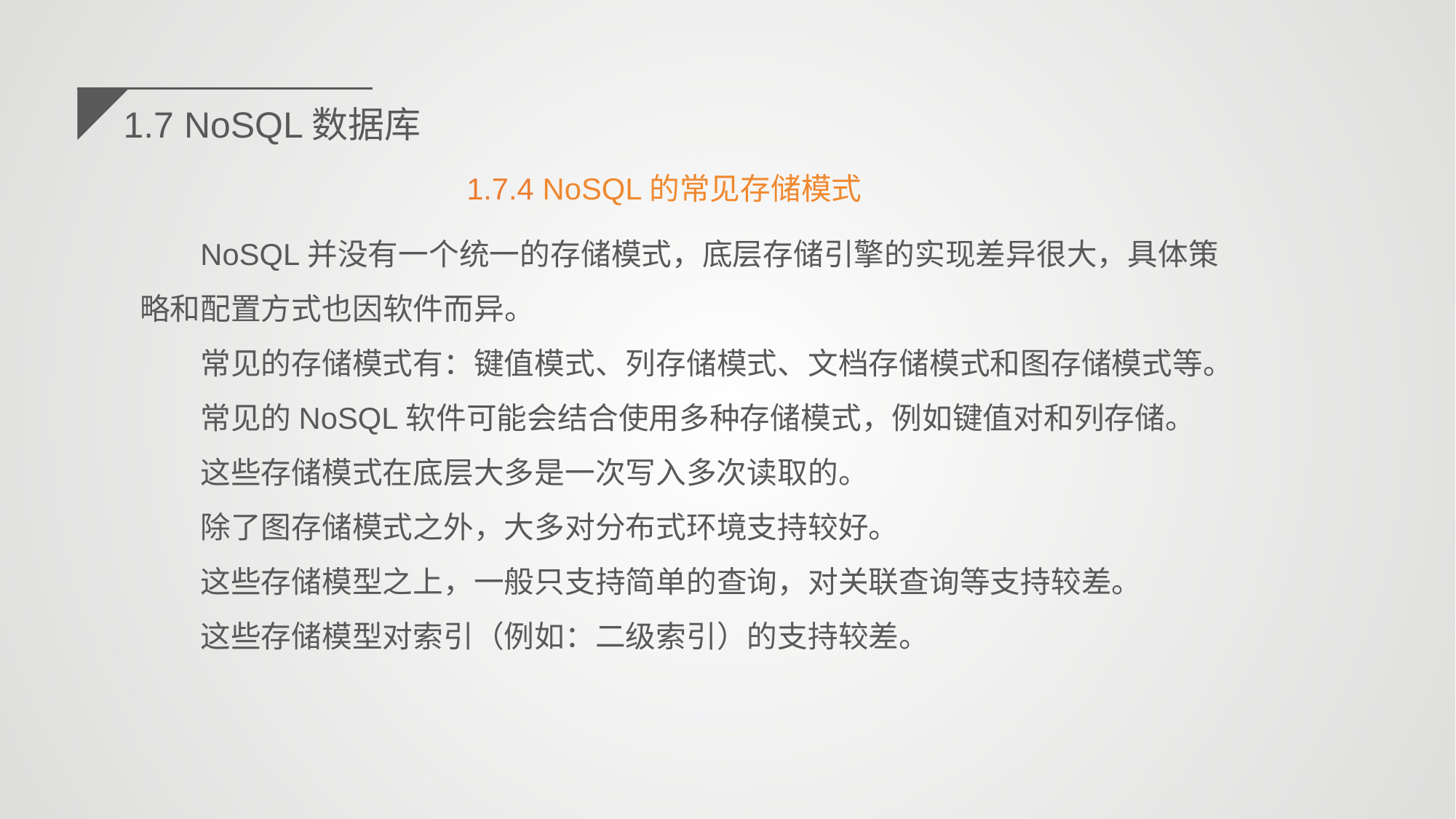

1.7 NoSQL数据库
1.7.4 NoSQL的常见存储模式
NoSQL并没有一个统一的存储模式，底层存储引擎的实现差异很大，具体策略和配置方式也因软件而异。
常见的存储模式有：键值模式、列存储模式、文档存储模式和图存储模式等。
常见的NoSQL软件可能会结合使用多种存储模式，例如键值对和列存储。
这些存储模式在底层大多是一次写入多次读取的。
除了图存储模式之外，大多对分布式环境支持较好。
这些存储模型之上，一般只支持简单的查询，对关联查询等支持较差。
这些存储模型对索引（例如：二级索引）的支持较差。